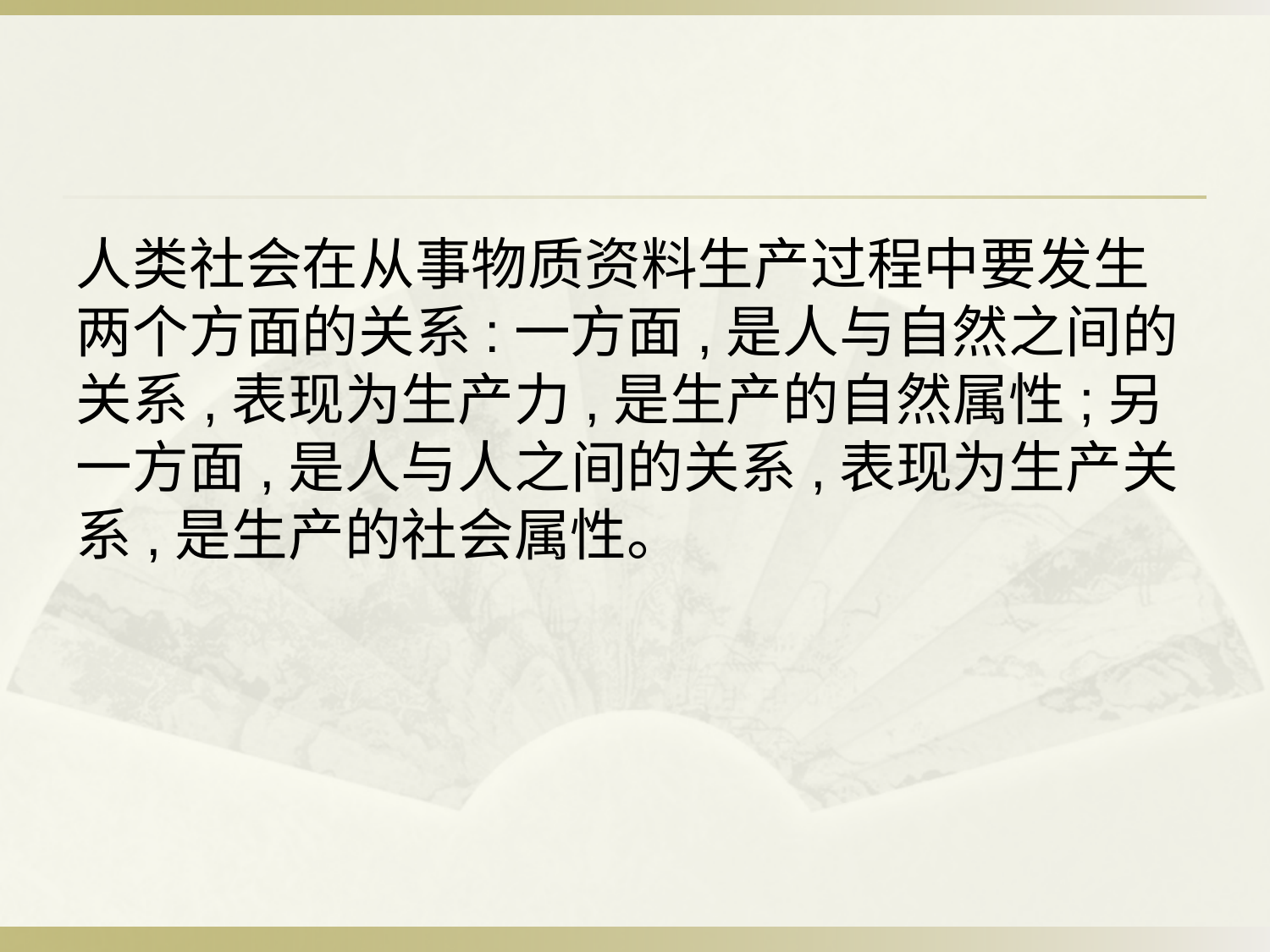

#
人类社会在从事物质资料生产过程中要发生两个方面的关系:一方面,是人与自然之间的关系,表现为生产力,是生产的自然属性;另一方面,是人与人之间的关系,表现为生产关系,是生产的社会属性。